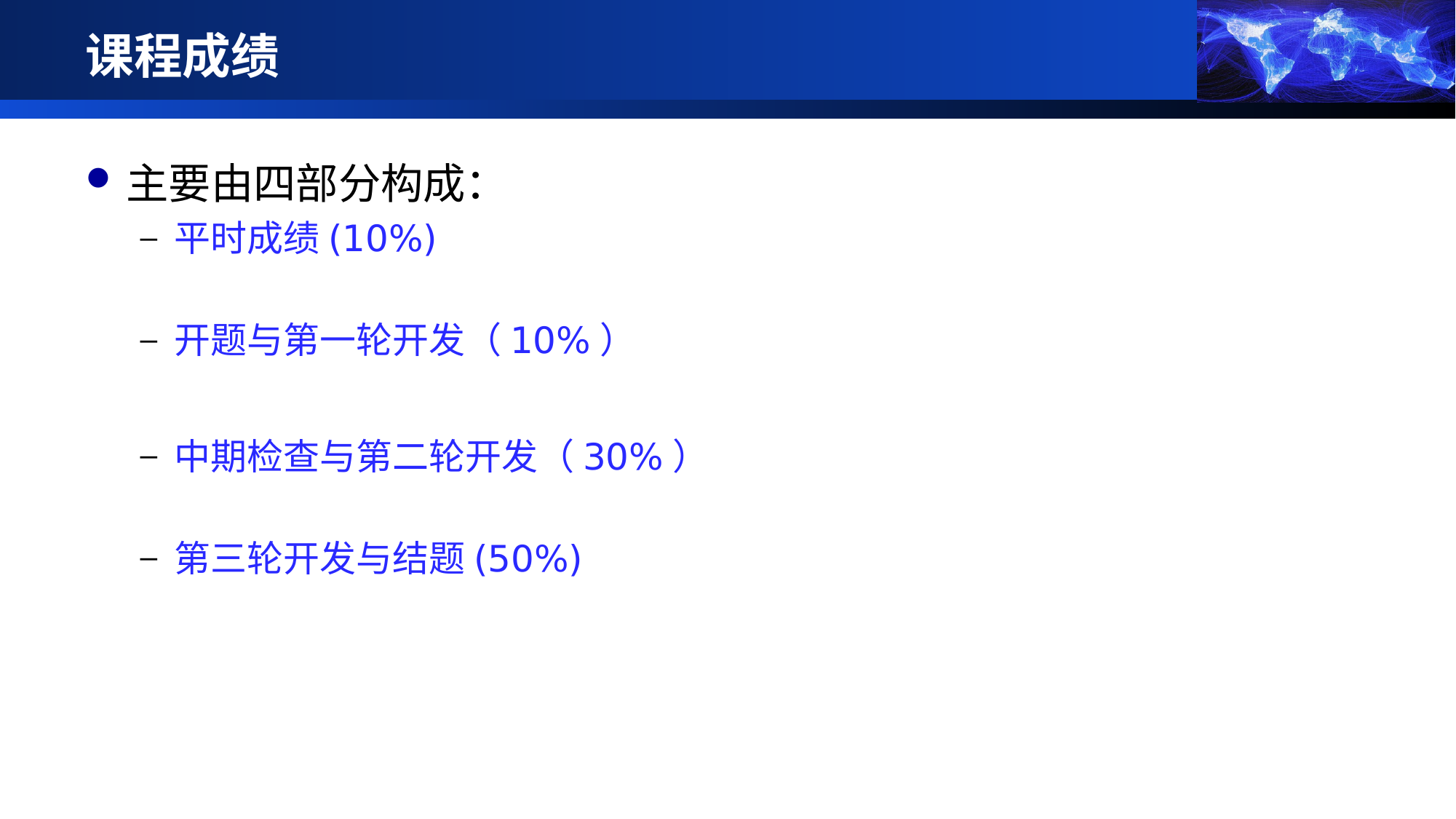

# 课程成绩
主要由四部分构成：
平时成绩(10%)

开题与第一轮开发（10%）

中期检查与第二轮开发（30%）

第三轮开发与结题(50%)